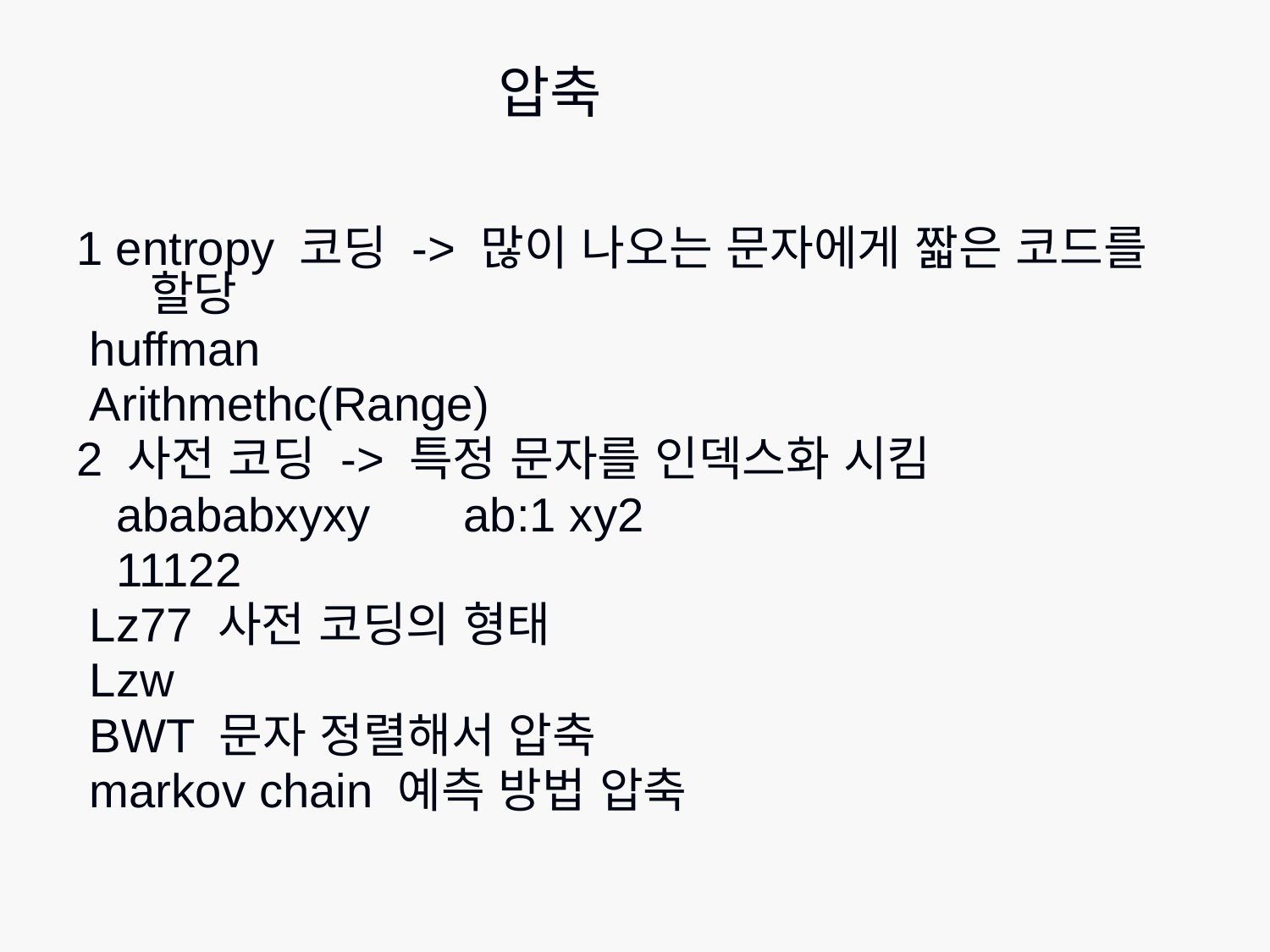

# 압축
1 entropy 코딩 -> 많이 나오는 문자에게 짧은 코드를 할당
 huffman
 Arithmethc(Range)
2 사전 코딩 -> 특정 문자를 인덱스화 시킴
   abababxyxy       ab:1 xy2
   11122
 Lz77 사전 코딩의 형태
 Lzw
 BWT 문자 정렬해서 압축
 markov chain 예측 방법 압축